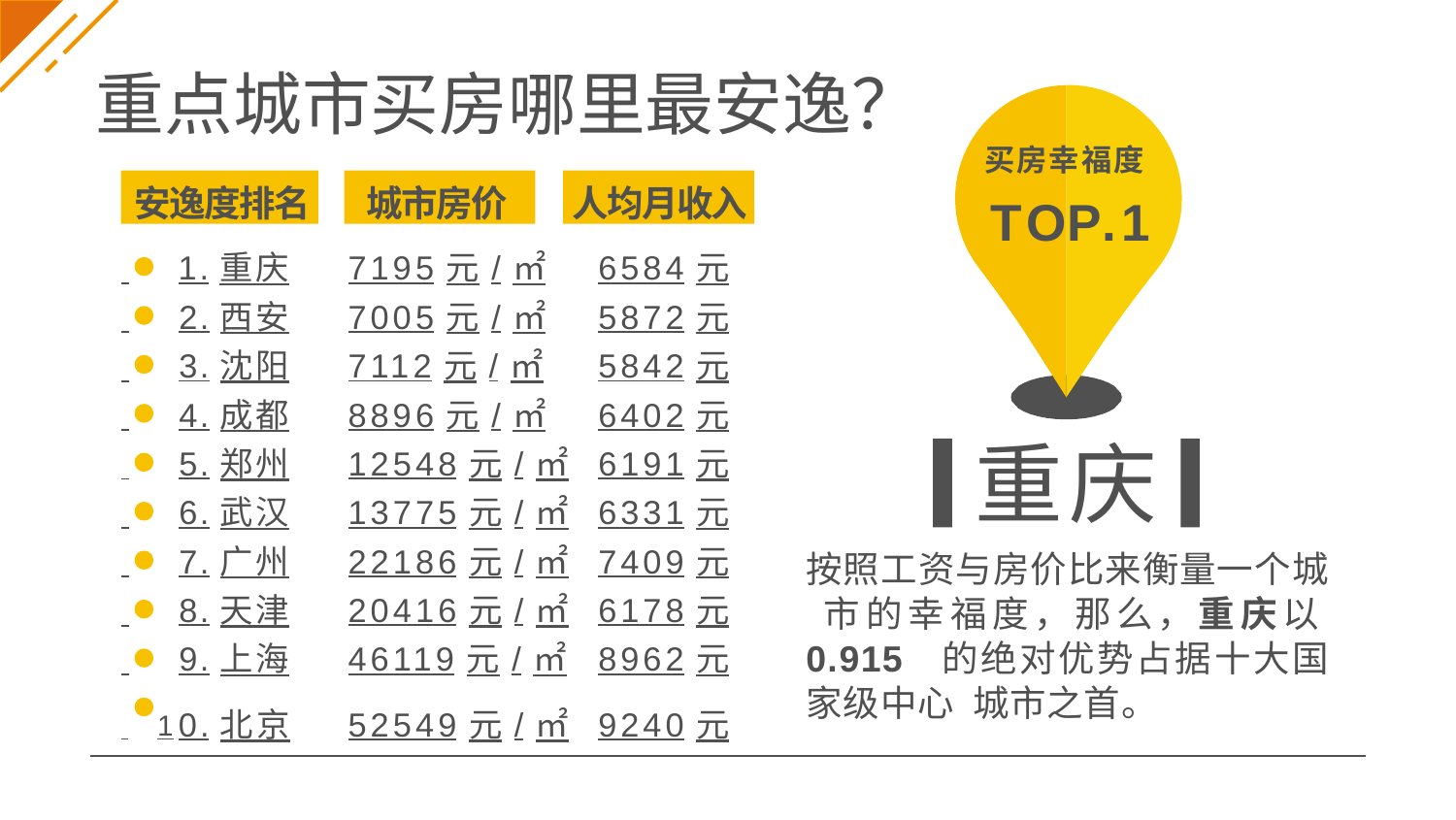

# 重点城市买房哪里最安逸？

买房幸福度
TOP.1
安逸度排名
城市房价
人均月收入
 	1.重庆	7195元/㎡	6584元
 	2.西安	7005元/㎡	5872元
 	3.沈阳	7112元/㎡	5842元
 	4.成都	8896元/㎡	6402元
 	5.郑州	12548元/㎡	6191元
 	6.武汉	13775元/㎡	6331元
 	7.广州	22186元/㎡	7409元
 	8.天津	20416元/㎡	6178元
 	9.上海	46119元/㎡	8962元
 	10.北京	52549元/㎡	9240元

重庆

按照工资与房价比来衡量一个城  市的幸福度，那么，重庆以0.915  的绝对优势占据十大国家级中心  城市之首。